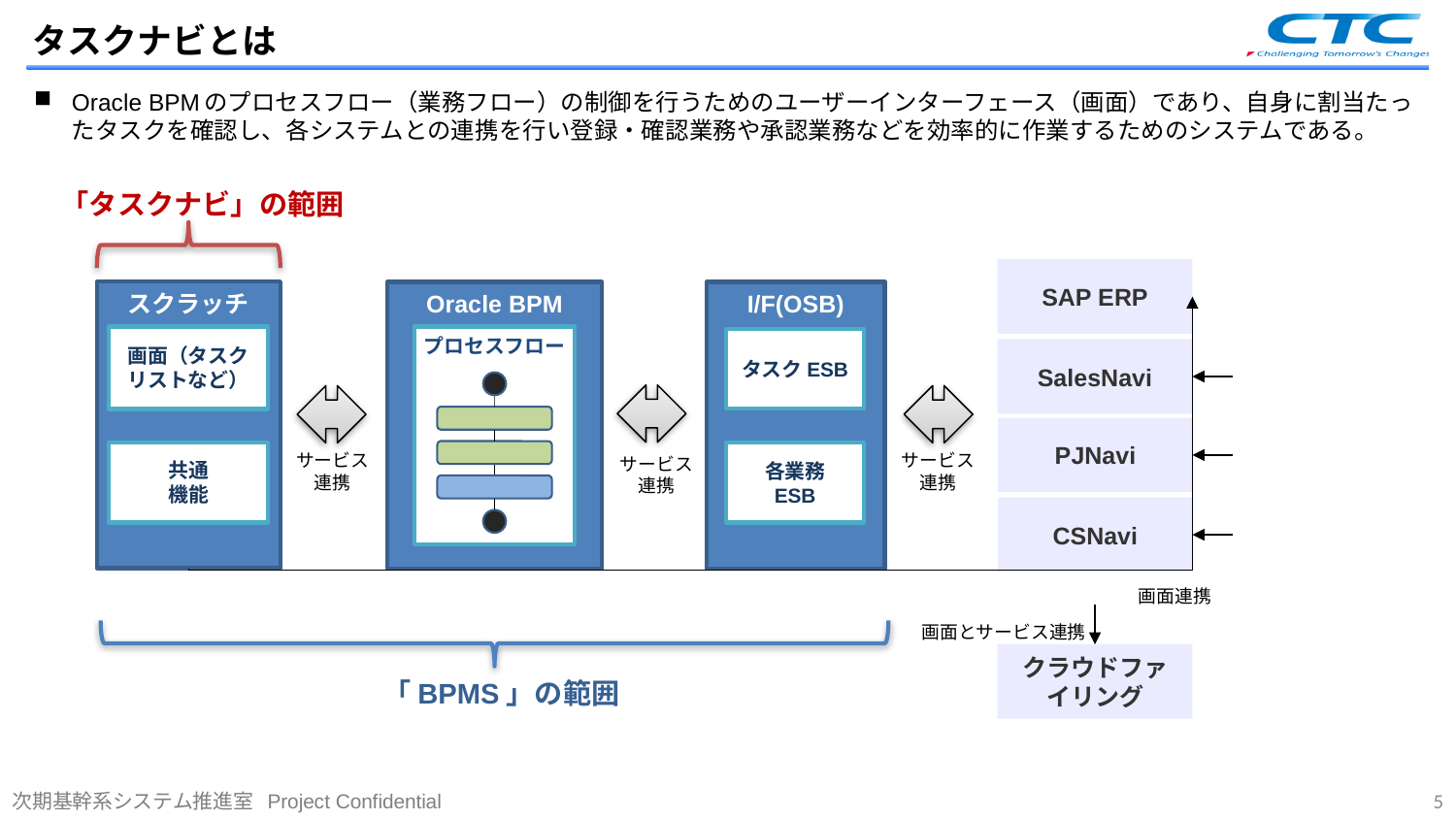

# タスクナビとは
Oracle BPMのプロセスフロー（業務フロー）の制御を行うためのユーザーインターフェース（画面）であり、自身に割当たったタスクを確認し、各システムとの連携を行い登録・確認業務や承認業務などを効率的に作業するためのシステムである。

「タスクナビ」の範囲

SAP ERP
スクラッチ
Oracle BPM
I/F(OSB)
画面（タスク
リストなど）
プロセスフロー
タスクESB
SalesNavi

PJNavi
サービス
連携
共通
機能
サービス
連携
各業務
ESB
サービス
連携
CSNavi
画面連携
画面とサービス連携
クラウドファイリング
「BPMS」の範囲
5